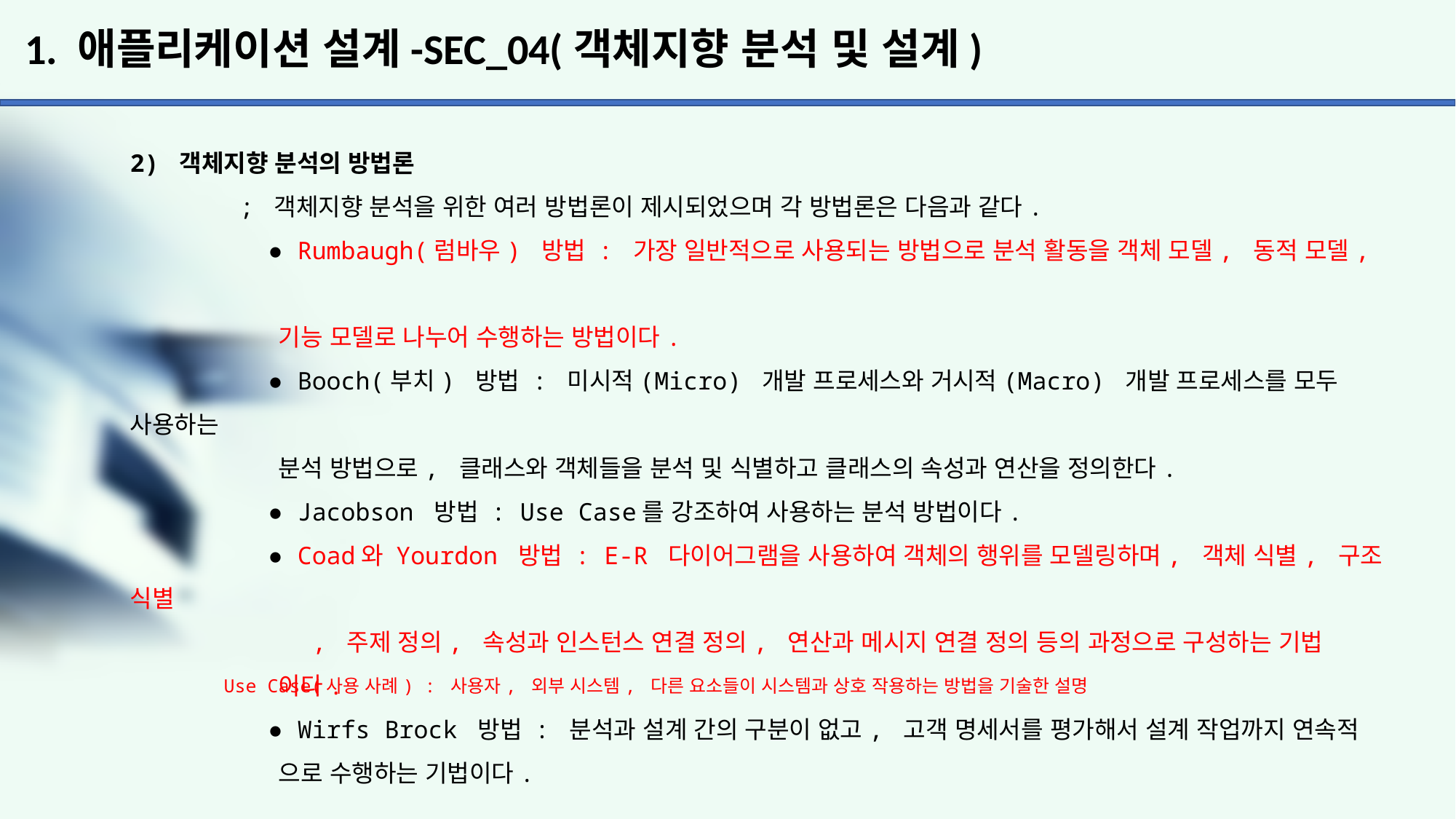

# 1. 애플리케이션 설계-SEC_04(객체지향 분석 및 설계)
2) 객체지향 분석의 방법론
	; 객체지향 분석을 위한 여러 방법론이 제시되었으며 각 방법론은 다음과 같다.
	  ● Rumbaugh(럼바우) 방법 : 가장 일반적으로 사용되는 방법으로 분석 활동을 객체 모델, 동적 모델,
	     기능 모델로 나누어 수행하는 방법이다.
	  ● Booch(부치) 방법 : 미시적(Micro) 개발 프로세스와 거시적(Macro) 개발 프로세스를 모두 사용하는
	     분석 방법으로, 클래스와 객체들을 분석 및 식별하고 클래스의 속성과 연산을 정의한다.
	  ● Jacobson 방법 : Use Case를 강조하여 사용하는 분석 방법이다.
	  ● Coad와 Yourdon 방법 : E-R 다이어그램을 사용하여 객체의 행위를 모델링하며, 객체 식별, 구조 식별
	     , 주제 정의, 속성과 인스턴스 연결 정의, 연산과 메시지 연결 정의 등의 과정으로 구성하는 기법
	     이다.
	  ● Wirfs Brock 방법 : 분석과 설계 간의 구분이 없고, 고객 명세서를 평가해서 설계 작업까지 연속적
	     으로 수행하는 기법이다.
Use Case(사용 사례) : 사용자, 외부 시스템, 다른 요소들이 시스템과 상호 작용하는 방법을 기술한 설명